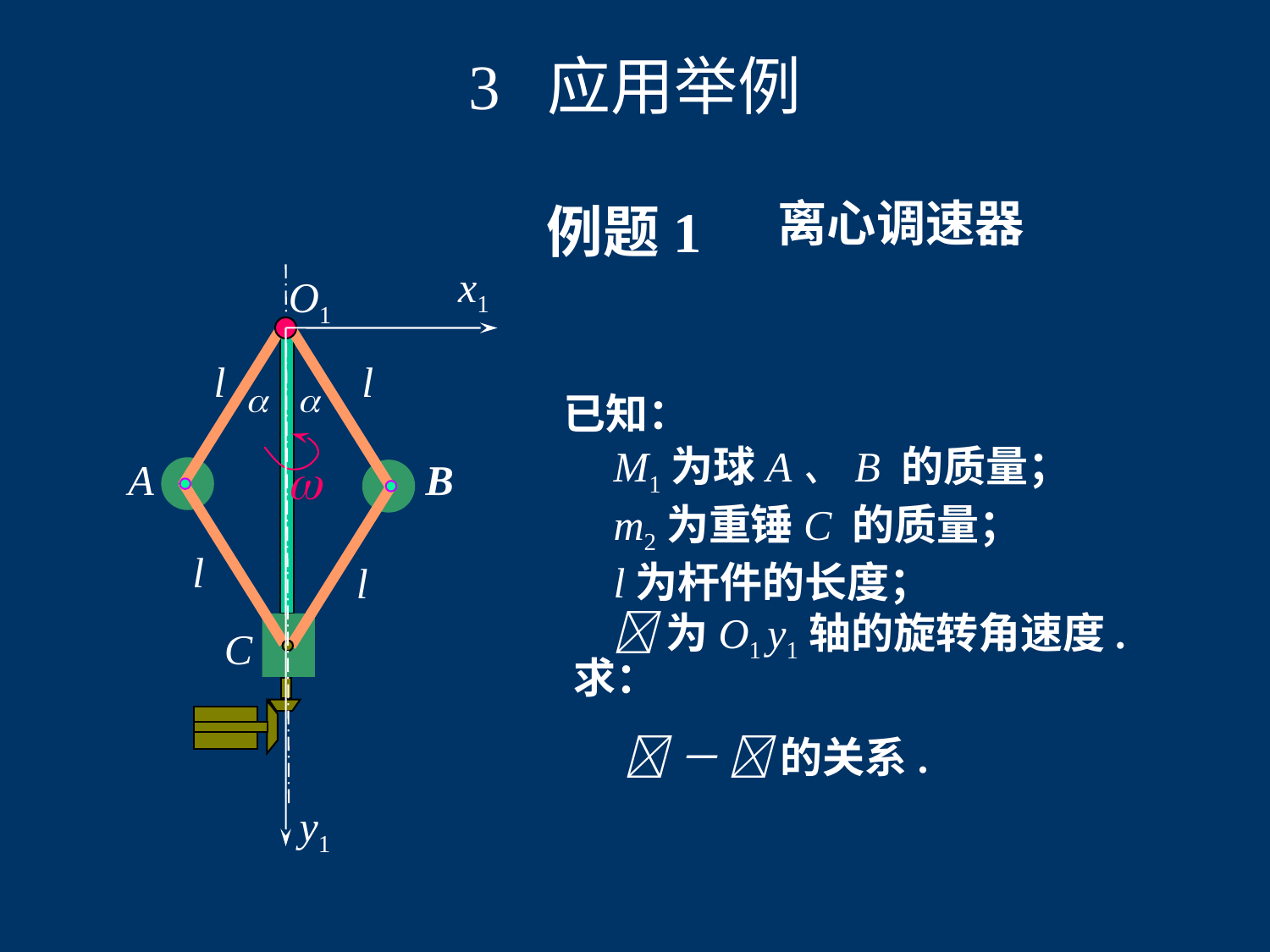

3  应用举例
离心调速器
例题1
x1
O1

l
l
α
α

ω
A
B

l
l

C

y1
已知：
M1为球A、B 的质量；
m2为重锤C 的质量；
l为杆件的长度；
ω为O1 y1轴的旋转角速度.
求：
ω－ α 的关系.